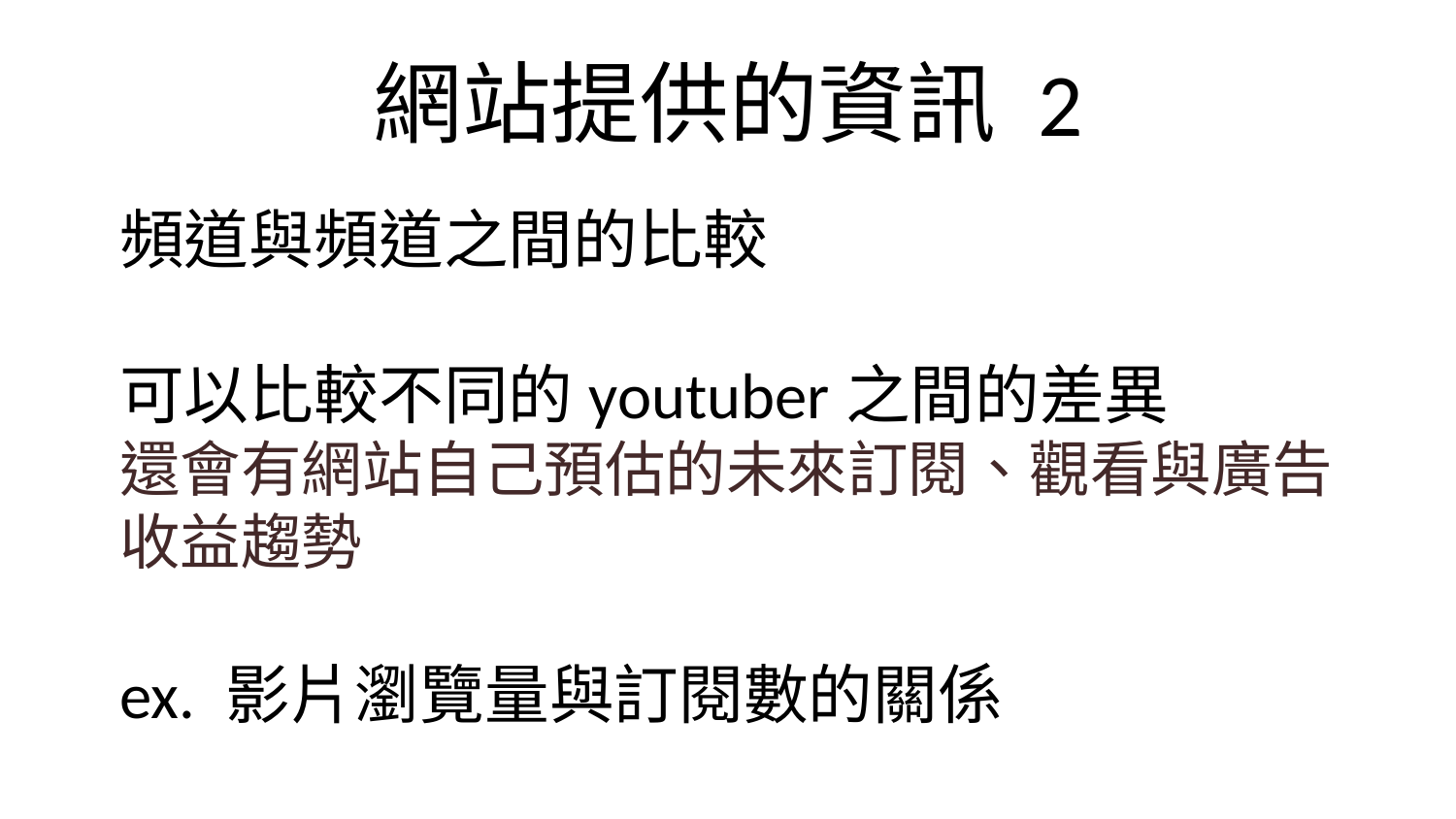

# 網站提供的資訊 2
頻道與頻道之間的比較

可以比較不同的youtuber之間的差異
還會有網站自己預估的未來訂閱、觀看與廣告收益趨勢

ex. 影片瀏覽量與訂閱數的關係